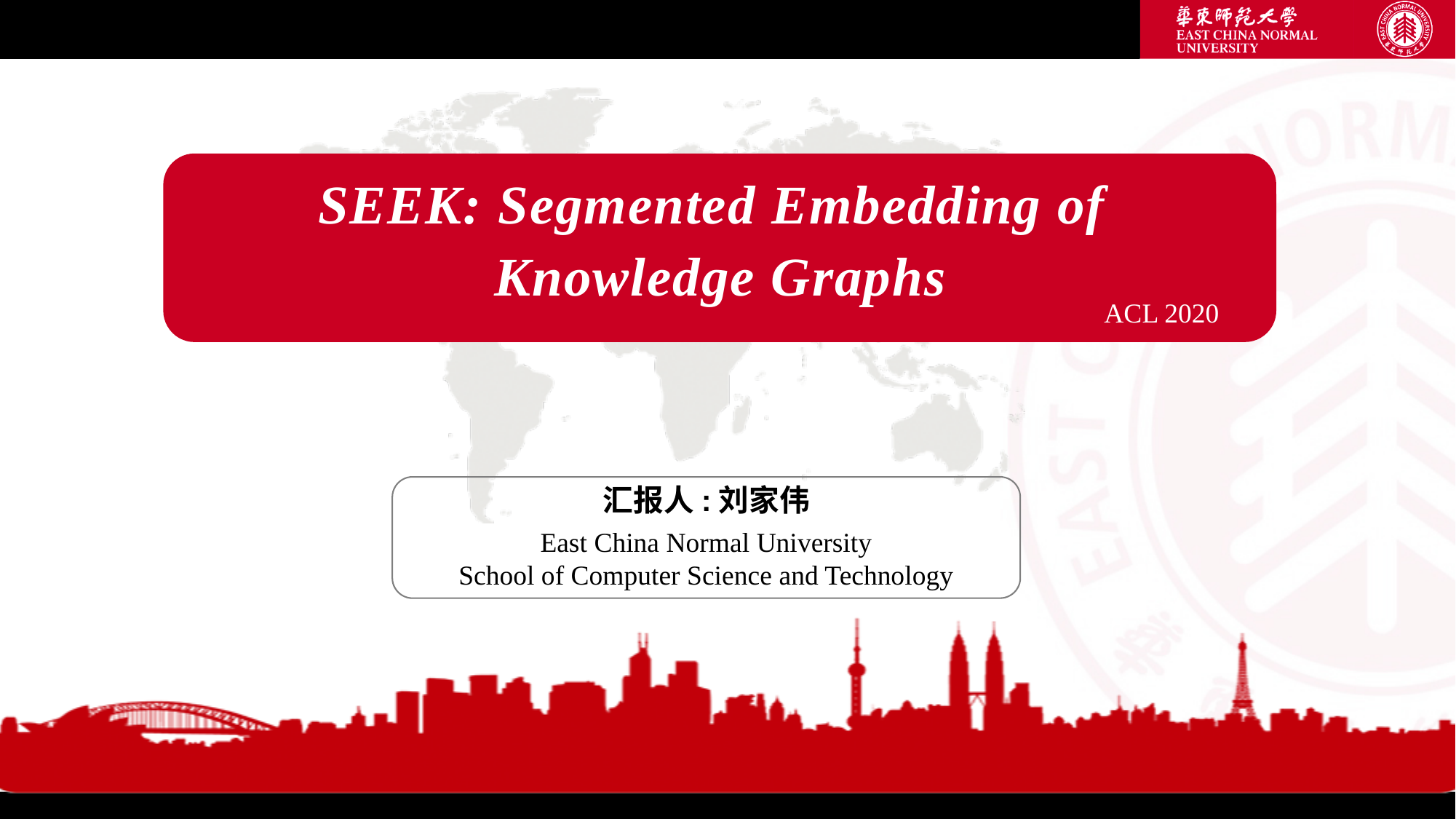

# SEEK: Segmented Embedding of Knowledge Graphs
ACL 2020
汇报人:刘家伟

East China Normal University
School of Computer Science and Technology

1 / 27